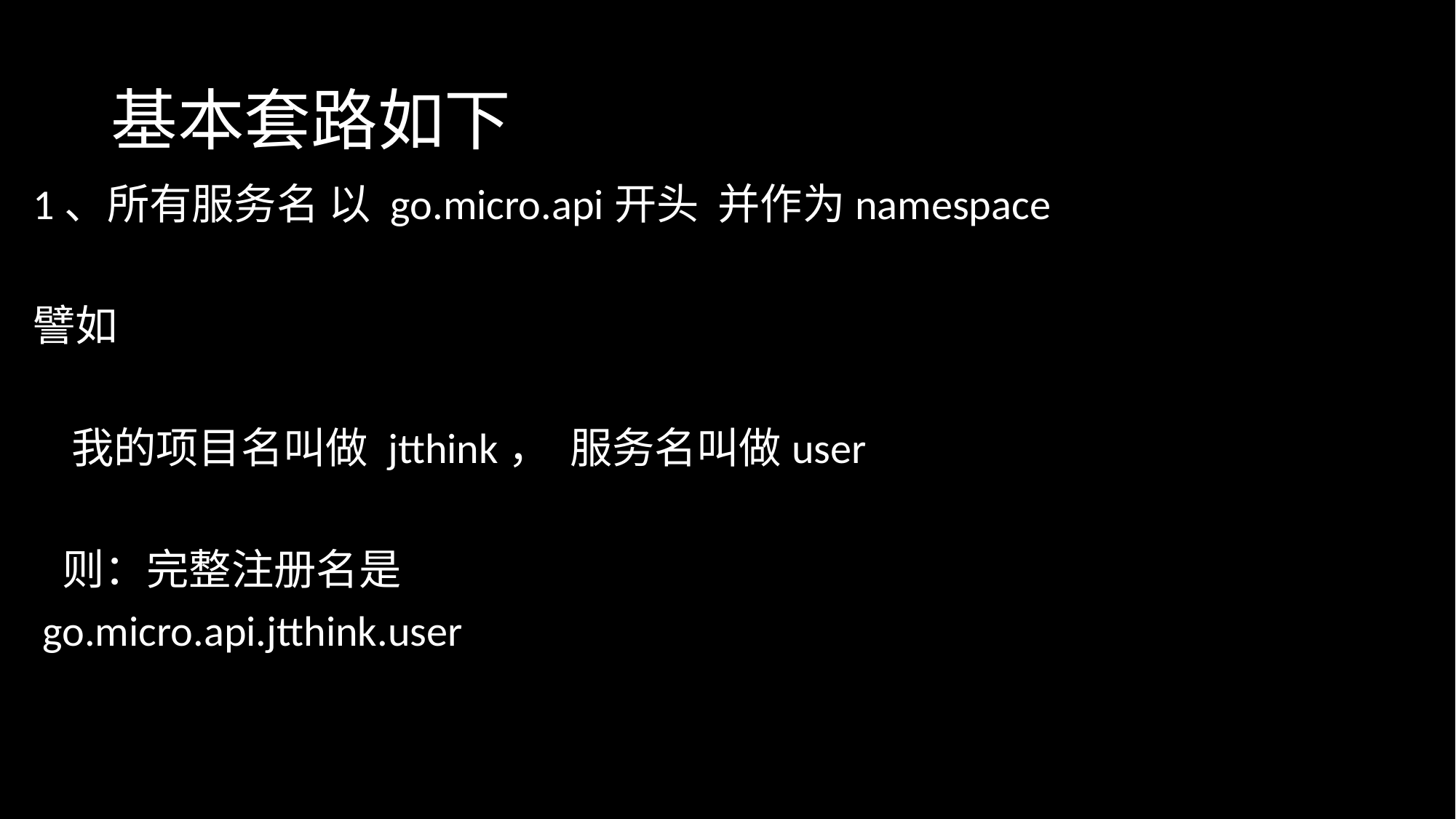

# 基本套路如下
1、所有服务名 以 go.micro.api开头  并作为namespace

譬如

   我的项目名叫做 jtthink，  服务名叫做user

  则：完整注册名是
 go.micro.api.jtthink.user